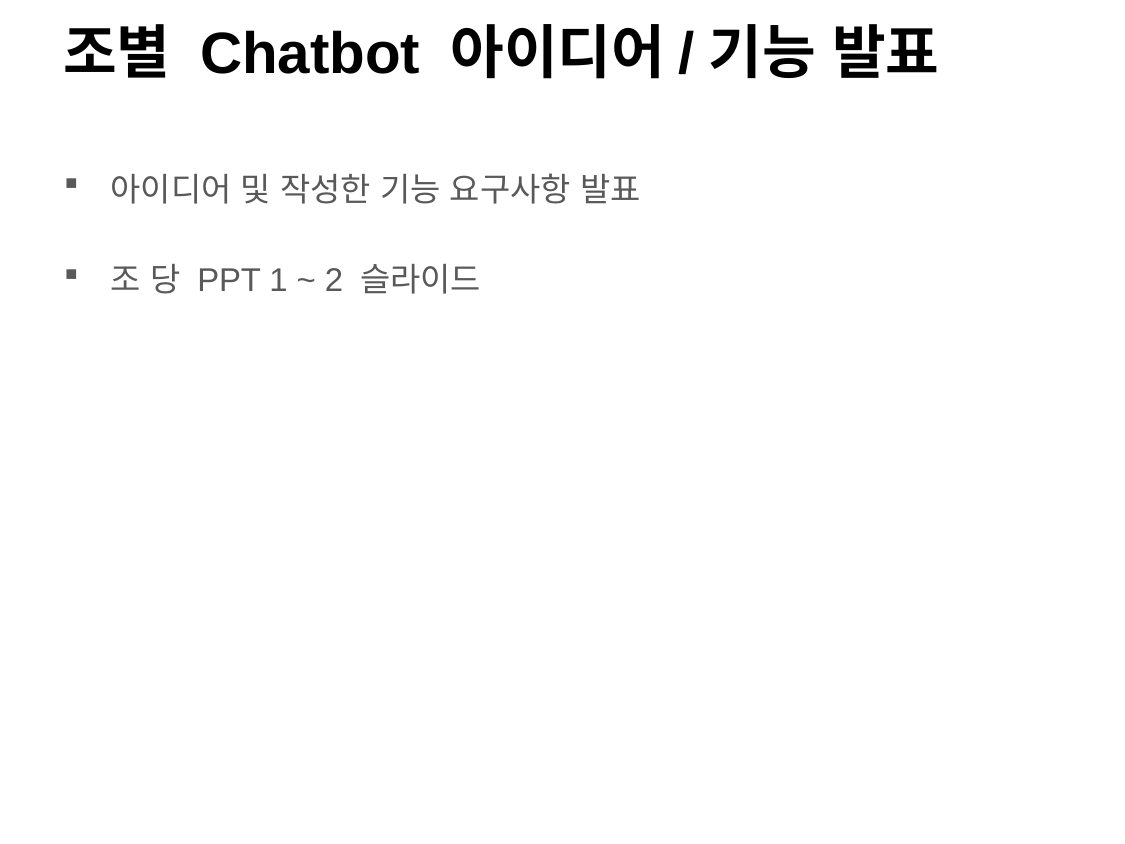

# 조별 Chatbot 아이디어/기능 발표
아이디어 및 작성한 기능 요구사항 발표

조 당 PPT 1 ~ 2 슬라이드